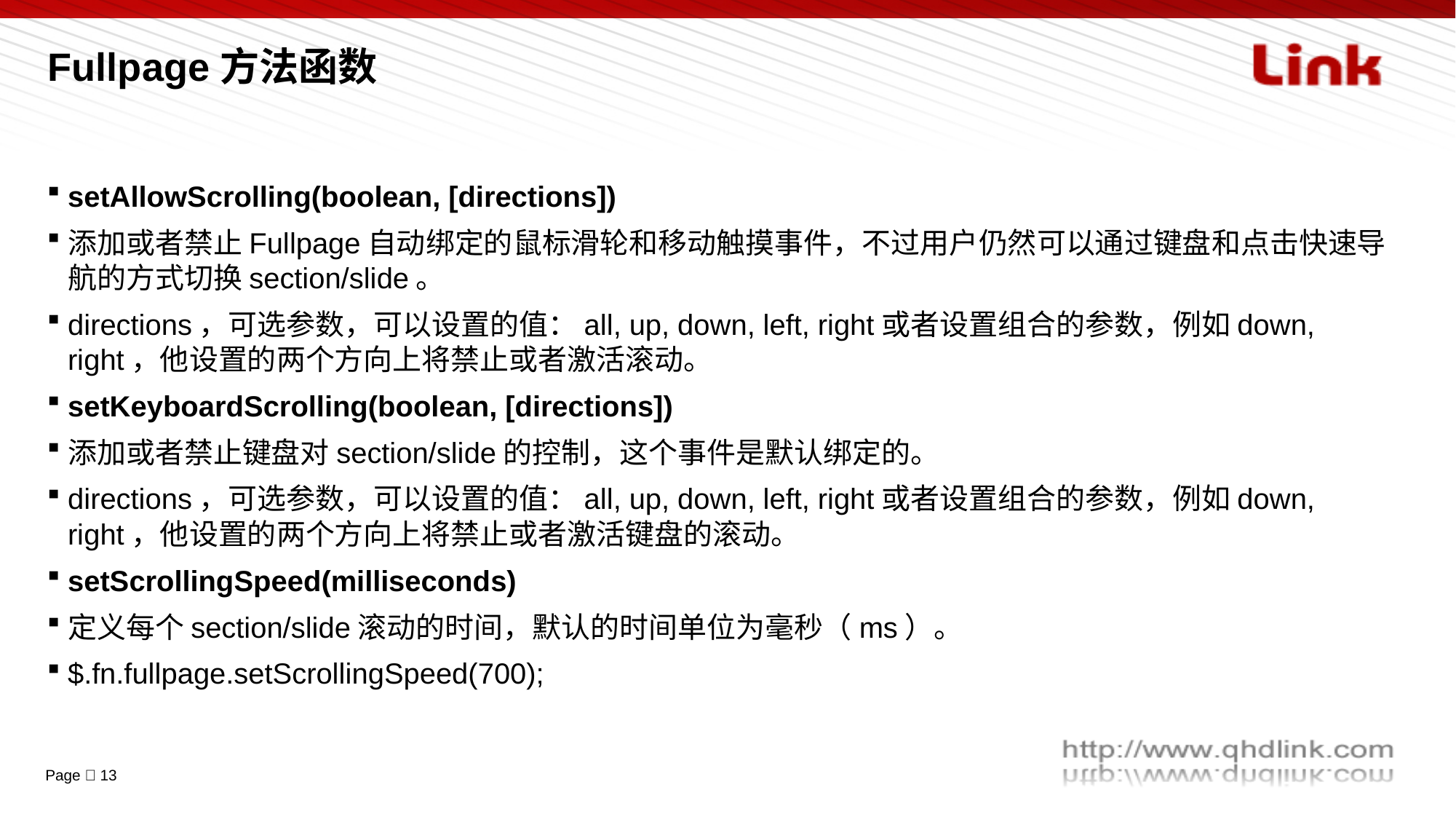

# Fullpage方法函数
setAllowScrolling(boolean, [directions])
添加或者禁止Fullpage自动绑定的鼠标滑轮和移动触摸事件，不过用户仍然可以通过键盘和点击快速导航的方式切换section/slide。
directions，可选参数，可以设置的值：all, up, down, left, right或者设置组合的参数，例如down, right，他设置的两个方向上将禁止或者激活滚动。
setKeyboardScrolling(boolean, [directions])
添加或者禁止键盘对section/slide的控制，这个事件是默认绑定的。
directions，可选参数，可以设置的值：all, up, down, left, right或者设置组合的参数，例如down, right，他设置的两个方向上将禁止或者激活键盘的滚动。
setScrollingSpeed(milliseconds)
定义每个section/slide滚动的时间，默认的时间单位为毫秒（ms）。
$.fn.fullpage.setScrollingSpeed(700);